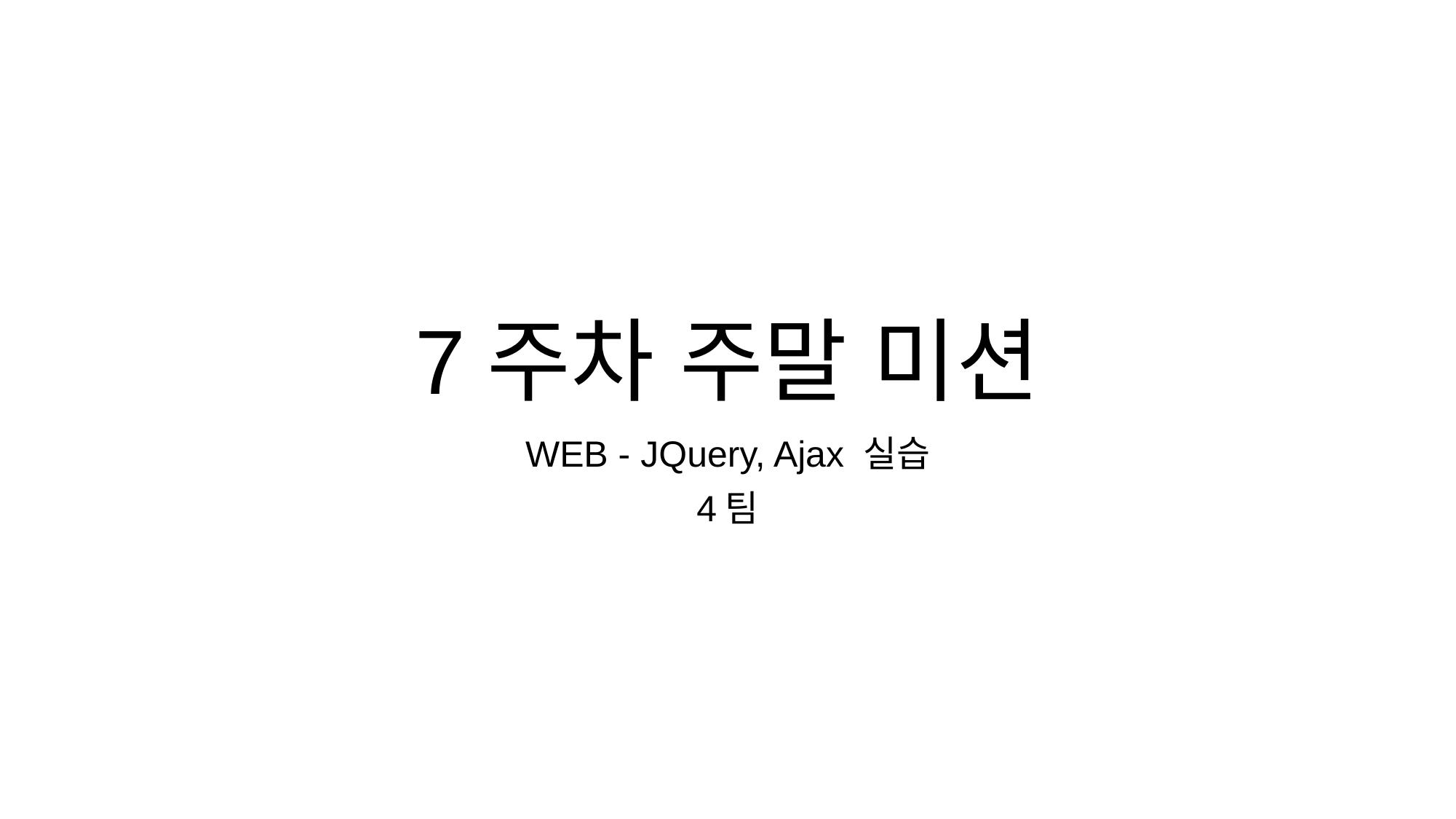

# 7주차 주말 미션
WEB - JQuery, Ajax 실습
4팀